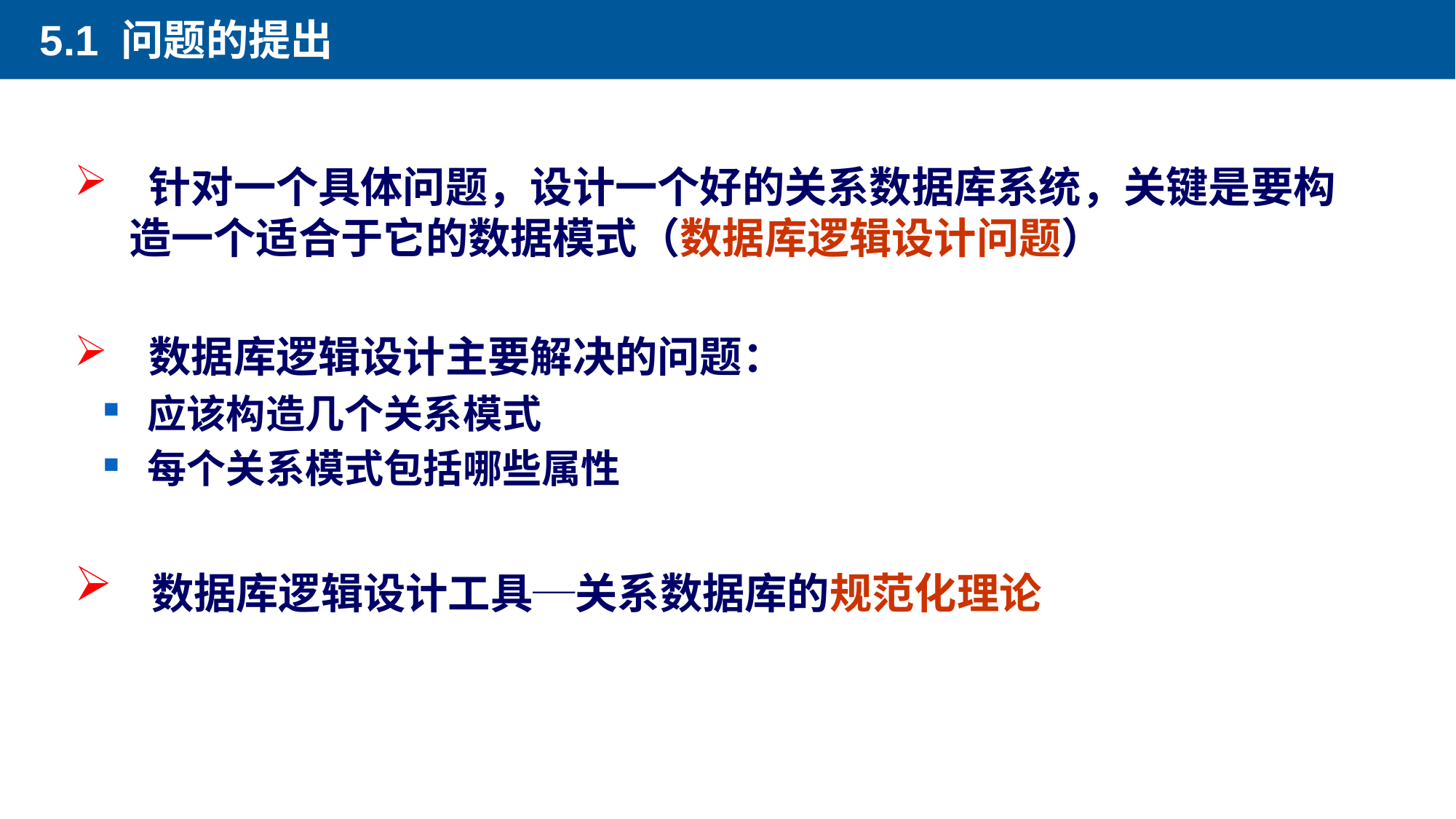

5.1 问题的提出
 针对一个具体问题，设计一个好的关系数据库系统，关键是要构造一个适合于它的数据模式（数据库逻辑设计问题）

 数据库逻辑设计主要解决的问题：
 应该构造几个关系模式
 每个关系模式包括哪些属性

 数据库逻辑设计工具─关系数据库的规范化理论